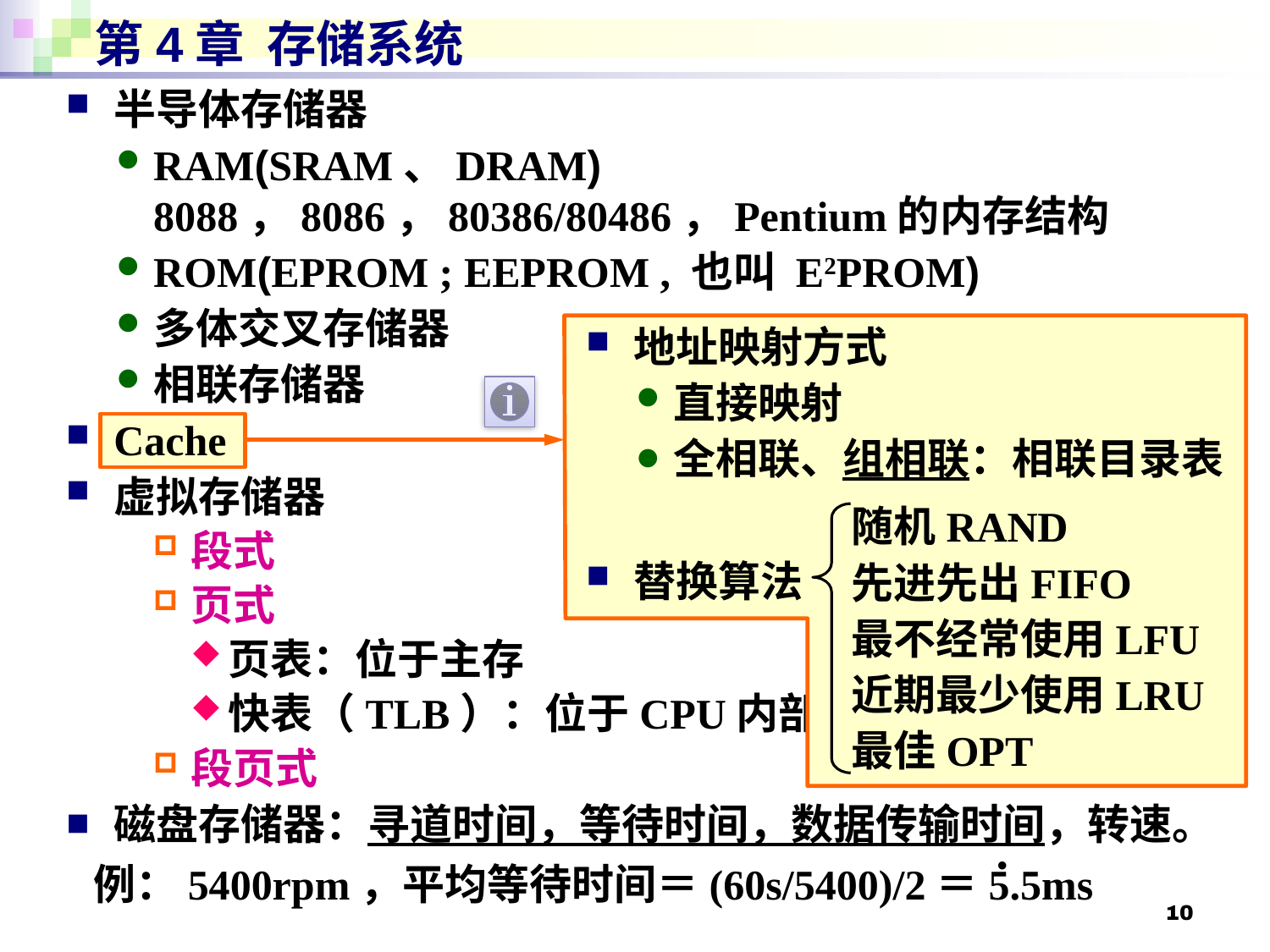

# 第4章  存储系统
半导体存储器
RAM(SRAM、DRAM)
8088，8086，80386/80486，Pentium的内存结构
ROM(EPROM ; EEPROM , 也叫 E2PROM)
多体交叉存储器
相联存储器
Cache
虚拟存储器
段式
页式
页表：位于主存
快表（TLB）：位于CPU内部
段页式
磁盘存储器：寻道时间，等待时间，数据传输时间，转速。
地址映射方式
直接映射
全相联、组相联：相联目录表

替换算法

随机RAND
先进先出FIFO
最不经常使用LFU
近期最少使用LRU
最佳OPT

·
例：5400rpm，平均等待时间＝(60s/5400)/2＝5.5ms
10